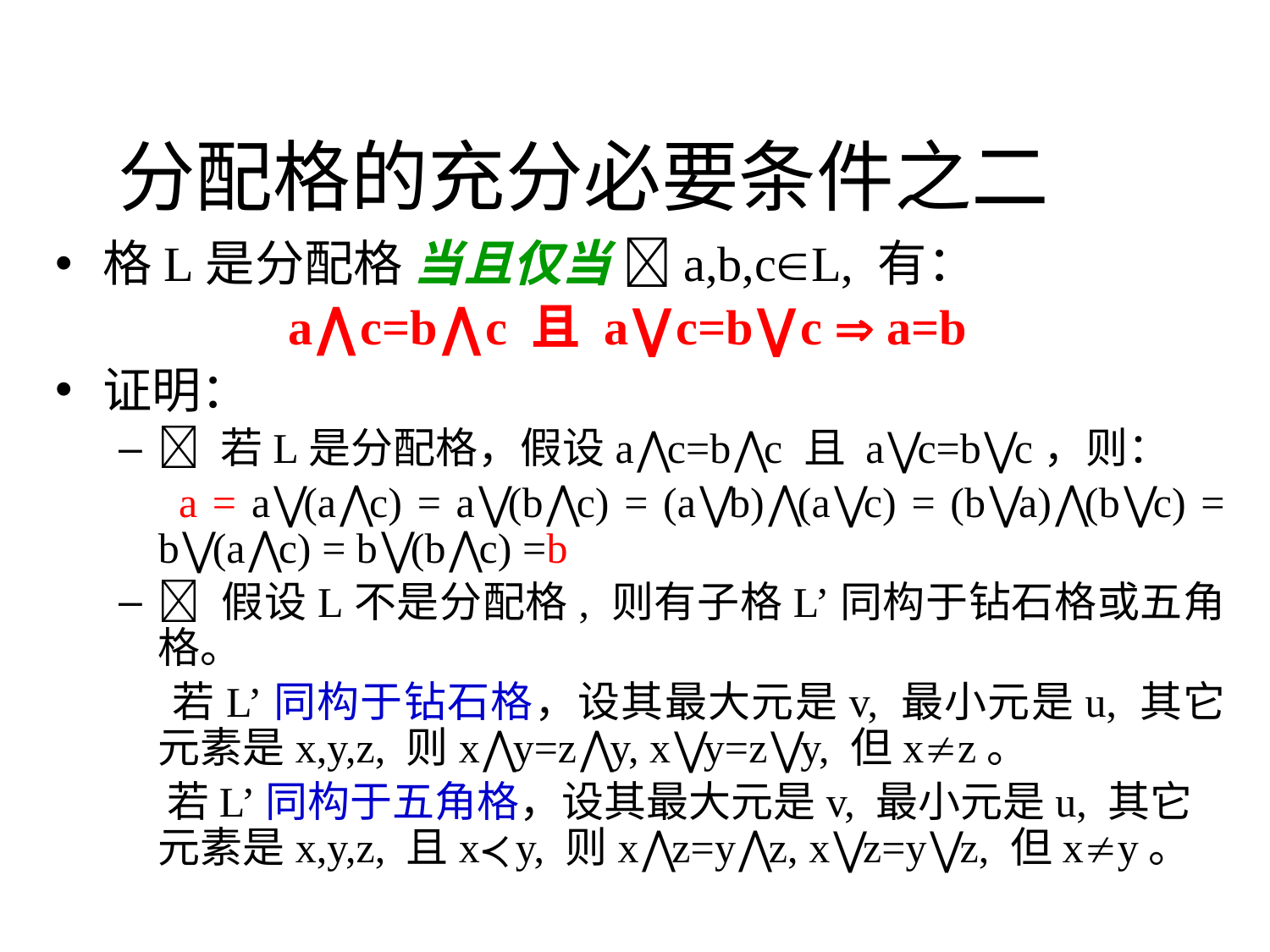

# 分配格的充分必要条件之二
格L是分配格 当且仅当 ∀a,b,c∈L, 有：
                   a⋀c=b⋀c 且 a⋁c=b⋁c ⇒ a=b
证明：
⇒ 若L是分配格，假设a⋀c=b⋀c 且 a⋁c=b⋁c，则：
    a = a⋁(a⋀c) = a⋁(b⋀c) = (a⋁b)⋀(a⋁c) = (b⋁a)⋀(b⋁c) = b⋁(a⋀c) = b⋁(b⋀c) =b
⇐ 假设L不是分配格, 则有子格L’同构于钻石格或五角格。
    若L’同构于钻石格，设其最大元是v, 最小元是u, 其它元素是x,y,z, 则x⋀y=z⋀y, x⋁y=z⋁y, 但x≠z。
    若L’同构于五角格，设其最大元是v, 最小元是u, 其它元素是x,y,z, 且x≺y, 则x⋀z=y⋀z, x⋁z=y⋁z, 但x≠y。